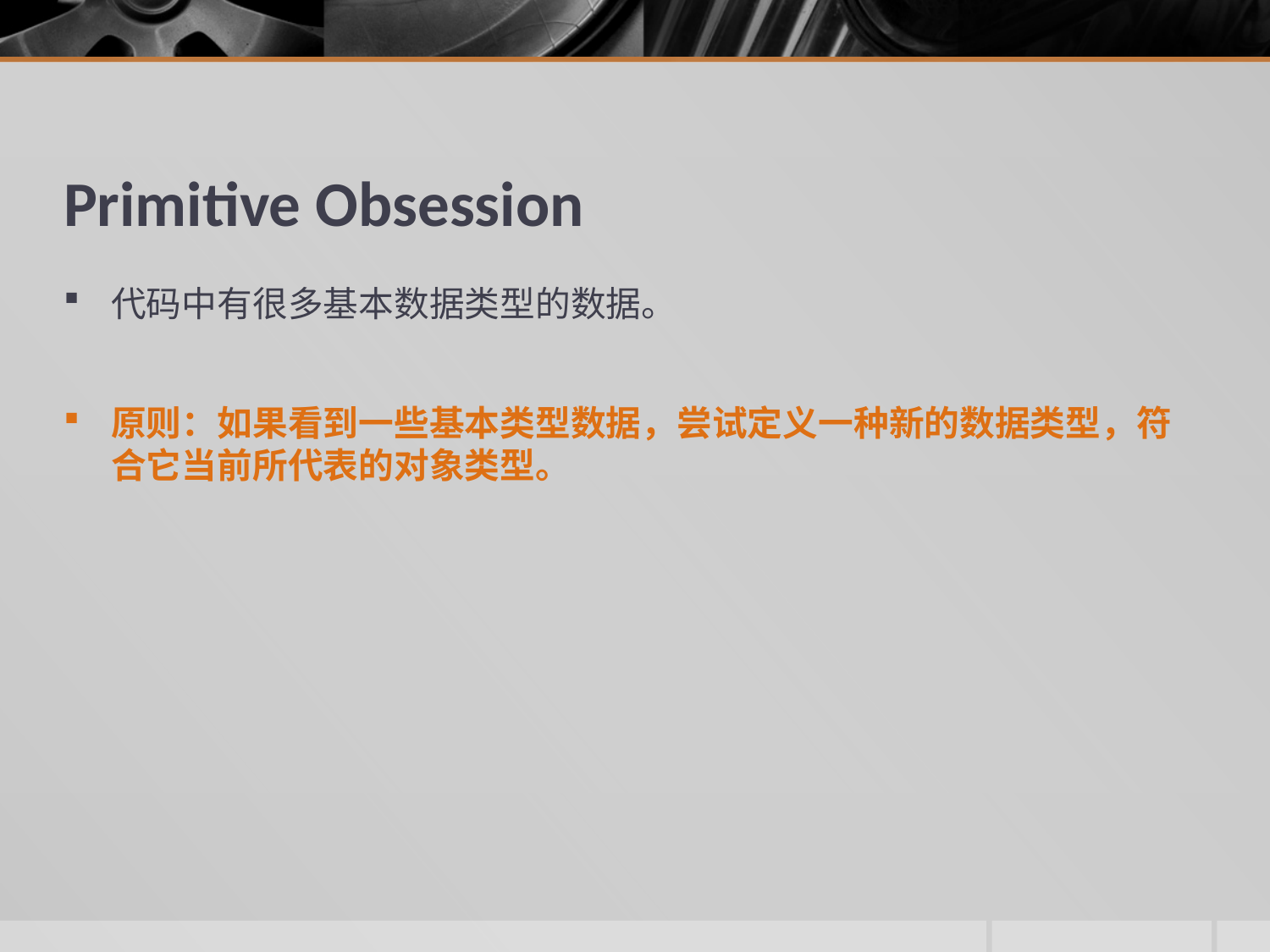

# Primitive Obsession
代码中有很多基本数据类型的数据。

原则：如果看到一些基本类型数据，尝试定义一种新的数据类型，符合它当前所代表的对象类型。